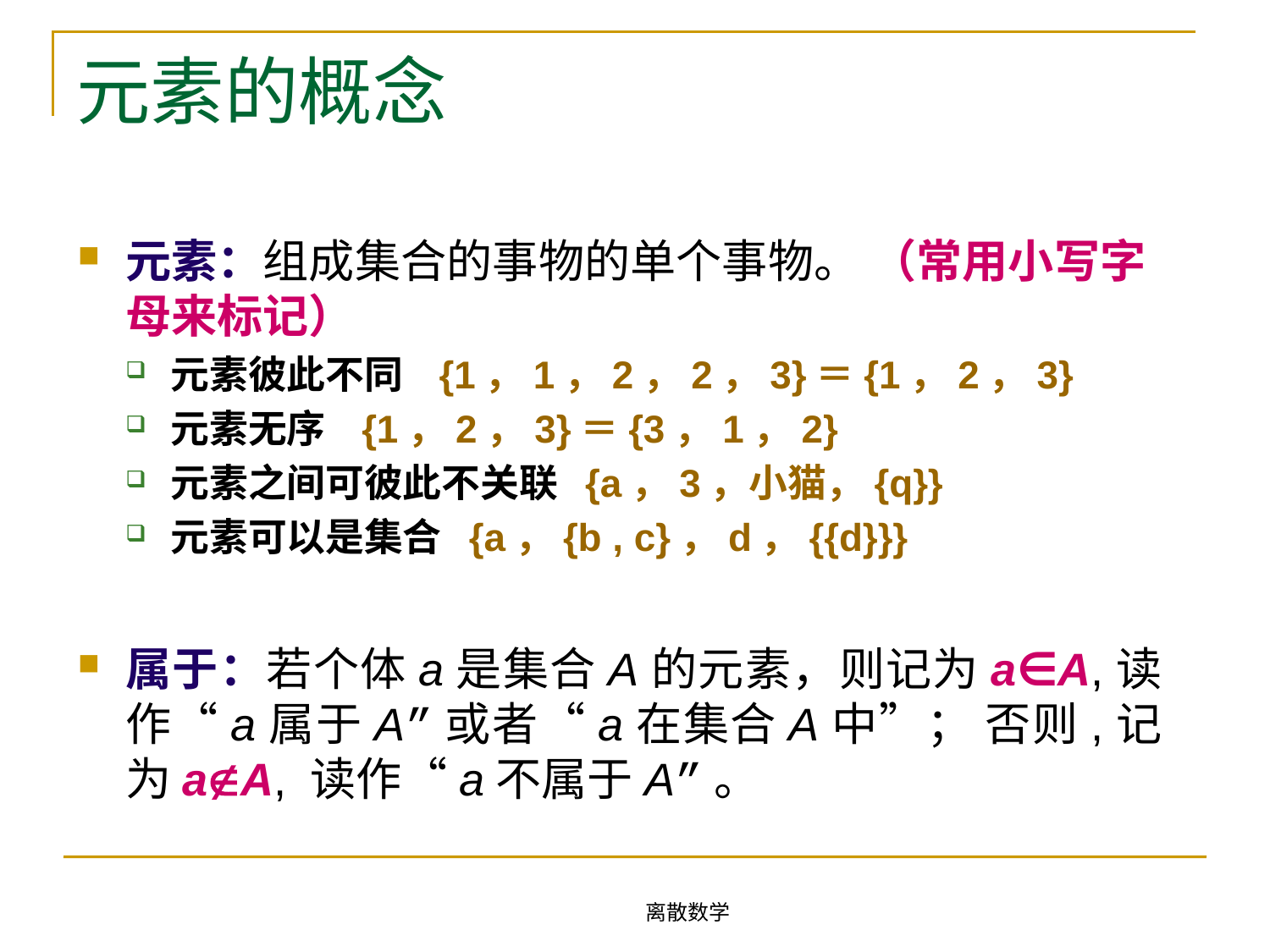

# 元素的概念
元素：组成集合的事物的单个事物。 （常用小写字母来标记）
元素彼此不同   {1，1，2，2，3}＝{1，2，3}
元素无序   {1，2，3}＝{3，1，2}
元素之间可彼此不关联  {a，3，小猫，{q}}
元素可以是集合  {a，{b , c}，d，{{d}}}

属于：若个体a是集合A的元素，则记为a∈A,读作“a属于A”或者“a在集合A中”； 否则,记为a∉A, 读作“a不属于A”。

离散数学
4